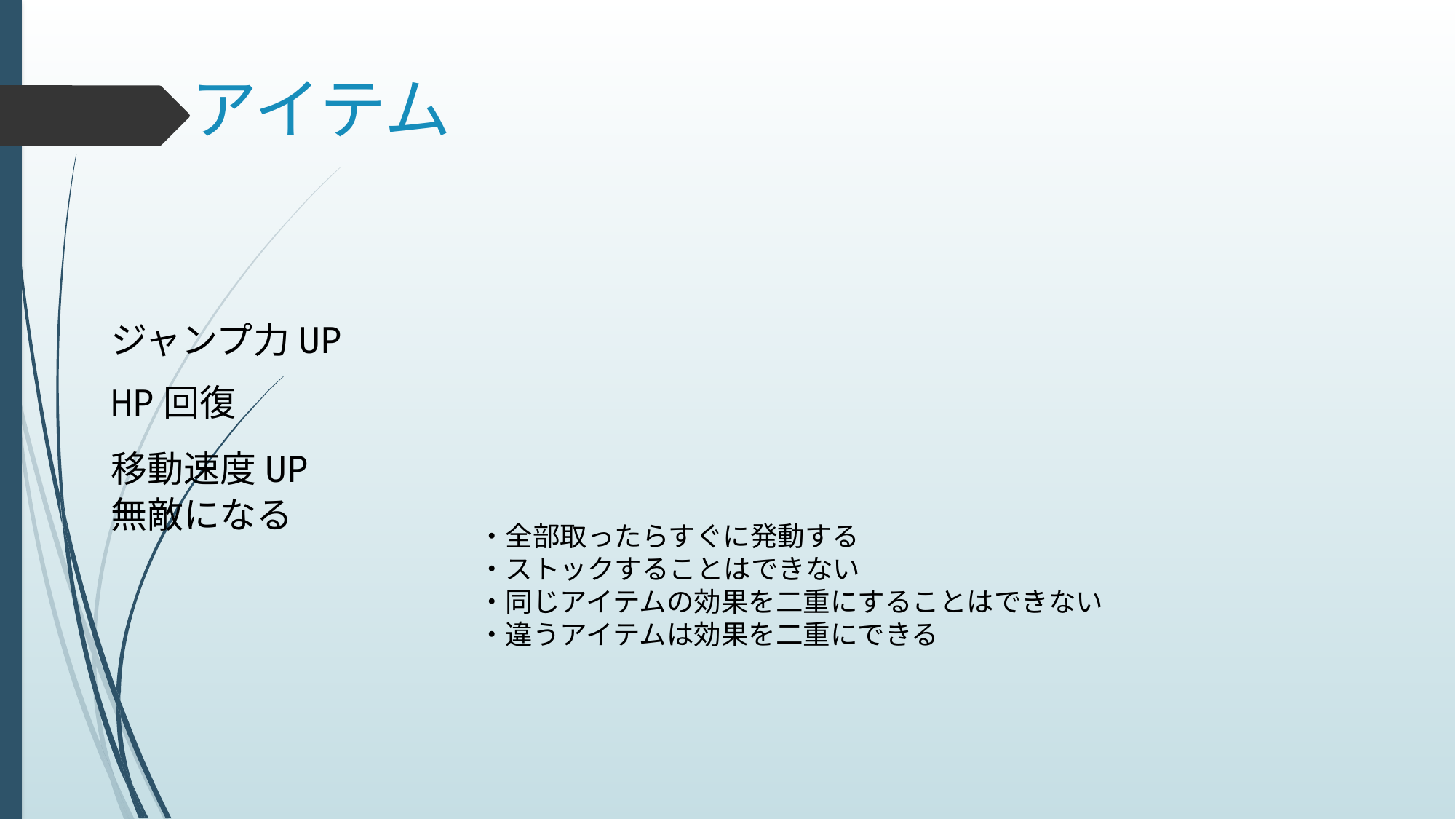

# アイテム
ジャンプ力UP
HP回復
移動速度UP
無敵になる
・全部取ったらすぐに発動する
・ストックすることはできない
・同じアイテムの効果を二重にすることはできない
・違うアイテムは効果を二重にできる